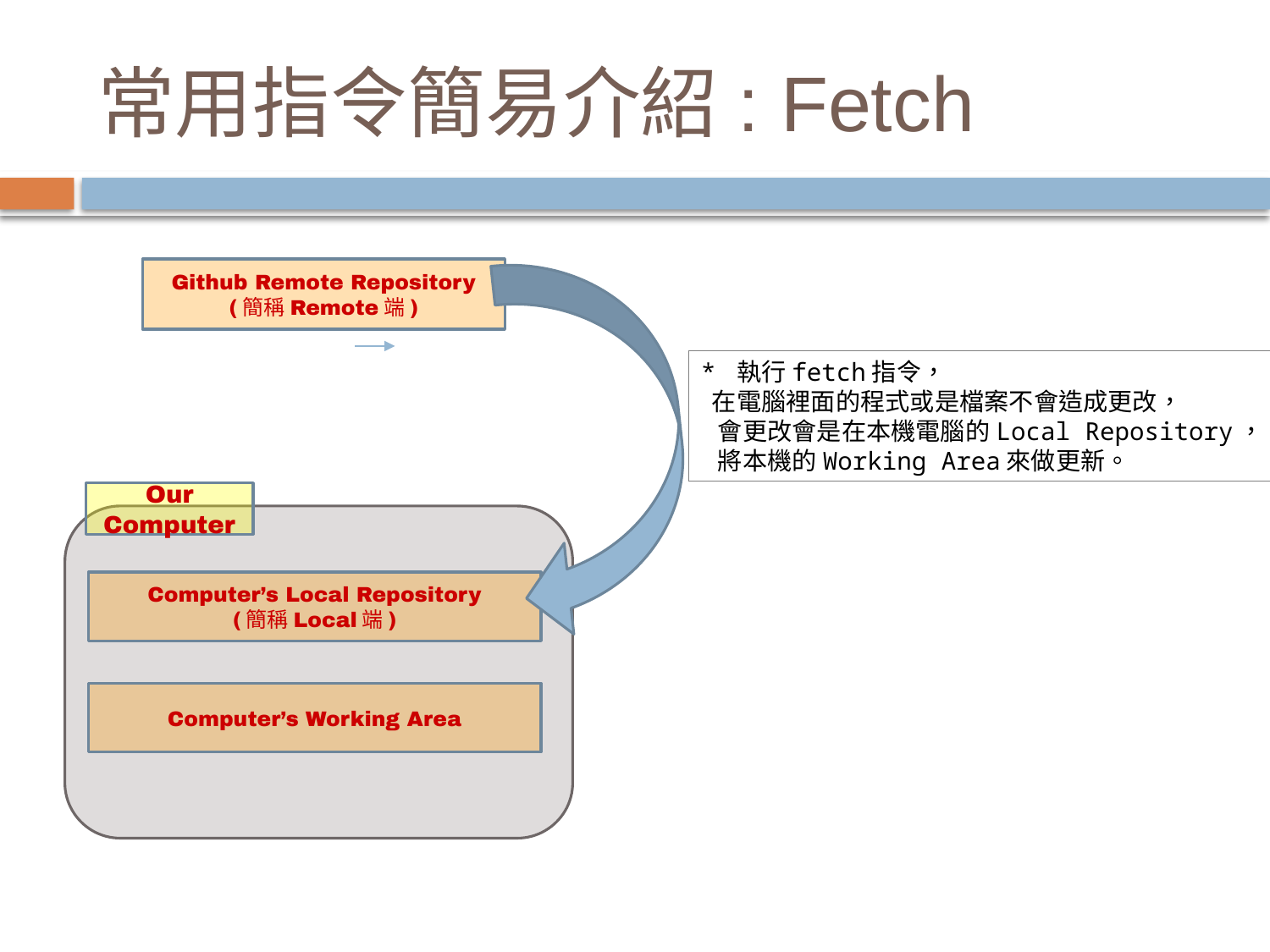

# 常用指令簡易介紹: Fetch
Github Remote Repository
(簡稱Remote端)
* 執行fetch指令，
  在電腦裡面的程式或是檔案不會造成更改，
  會更改會是在本機電腦的Local Repository，
  將本機的Working Area來做更新。

Our Computer

Computer’s Local Repository
(簡稱Local端)
Computer’s Working Area